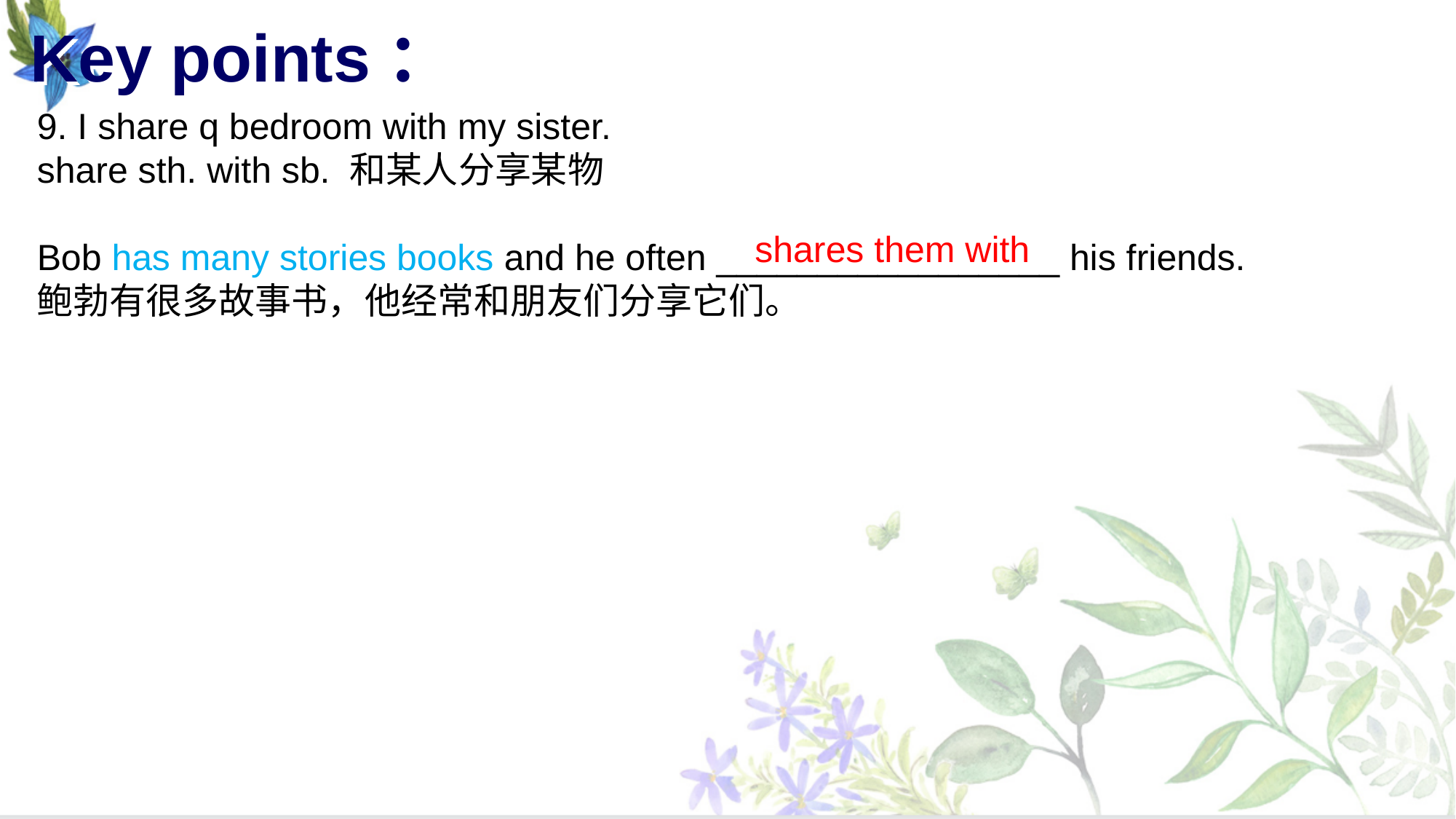

# Key points：
9. I share q bedroom with my sister.
share sth. with sb. 和某人分享某物

Bob has many stories books and he often _________________ his friends.
鲍勃有很多故事书，他经常和朋友们分享它们。

shares them with